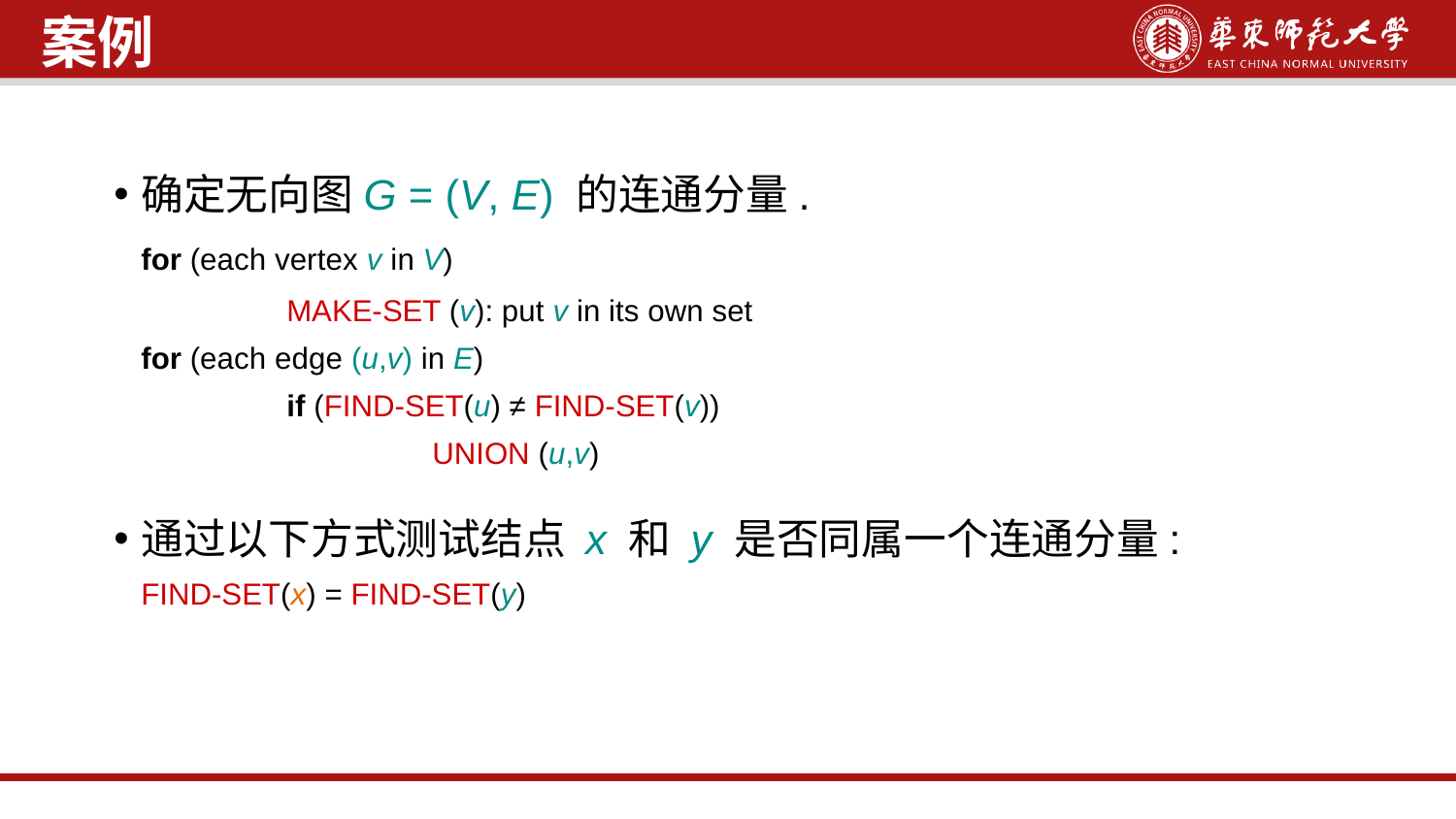

案例
确定无向图G = (V, E) 的连通分量.
	for (each vertex v in V)
		MAKE-SET (v): put v in its own set
	for (each edge (u,v) in E)
		if (FIND-SET(u) ≠ FIND-SET(v))
			UNION (u,v)

通过以下方式测试结点 x 和 y 是否同属一个连通分量:
	FIND-SET(x) = FIND-SET(y)